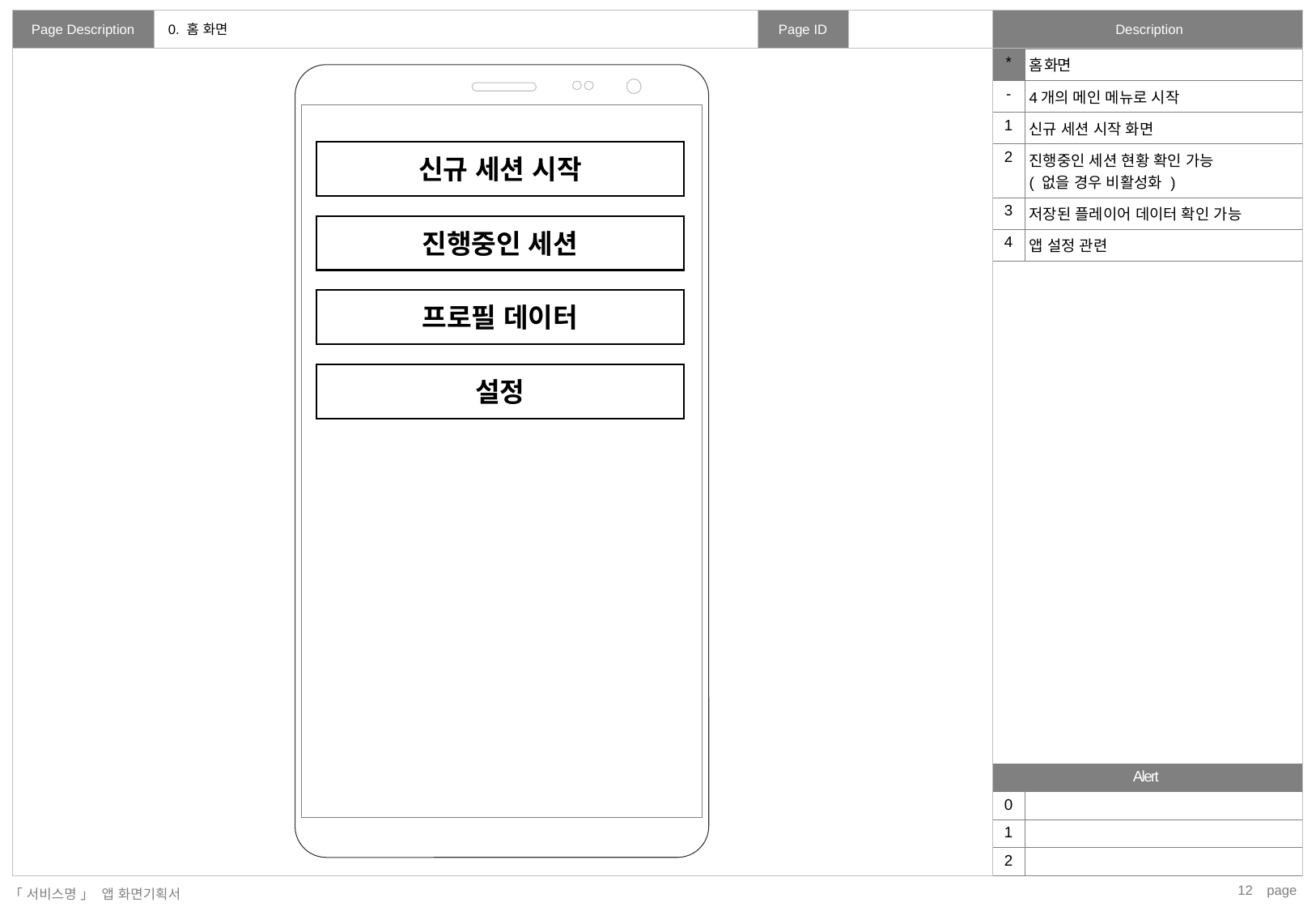

# 0. 홈 화면
| \* | 홈 화면 |
| --- | --- |
| - | 4개의 메인 메뉴로 시작 |
| 1 | 신규 세션 시작 화면 |
| 2 | 진행중인 세션 현황 확인 가능 ( 없을 경우 비활성화 ) |
| 3 | 저장된 플레이어 데이터 확인 가능 |
| 4 | 앱 설정 관련 |
신규 세션 시작
진행중인 세션
프로필 데이터
설정
| Alert |  |
| --- | --- |
| 0 |  |
| 1 |  |
| 2 |  |